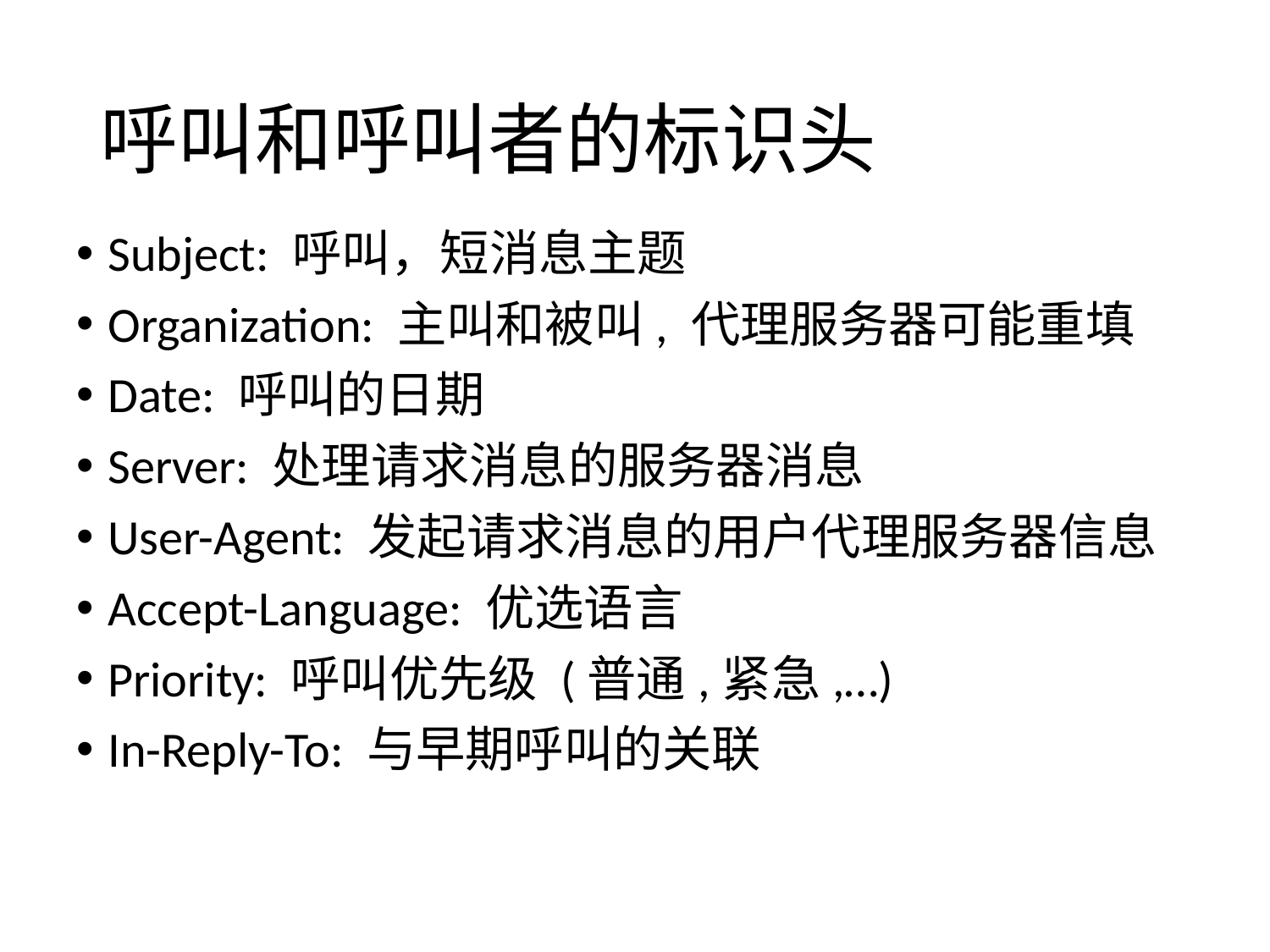

# 呼叫和呼叫者的标识头
Subject: 呼叫，短消息主题
Organization: 主叫和被叫, 代理服务器可能重填
Date: 呼叫的日期
Server: 处理请求消息的服务器消息
User-Agent: 发起请求消息的用户代理服务器信息
Accept-Language: 优选语言
Priority: 呼叫优先级 (普通,紧急,…)
In-Reply-To: 与早期呼叫的关联